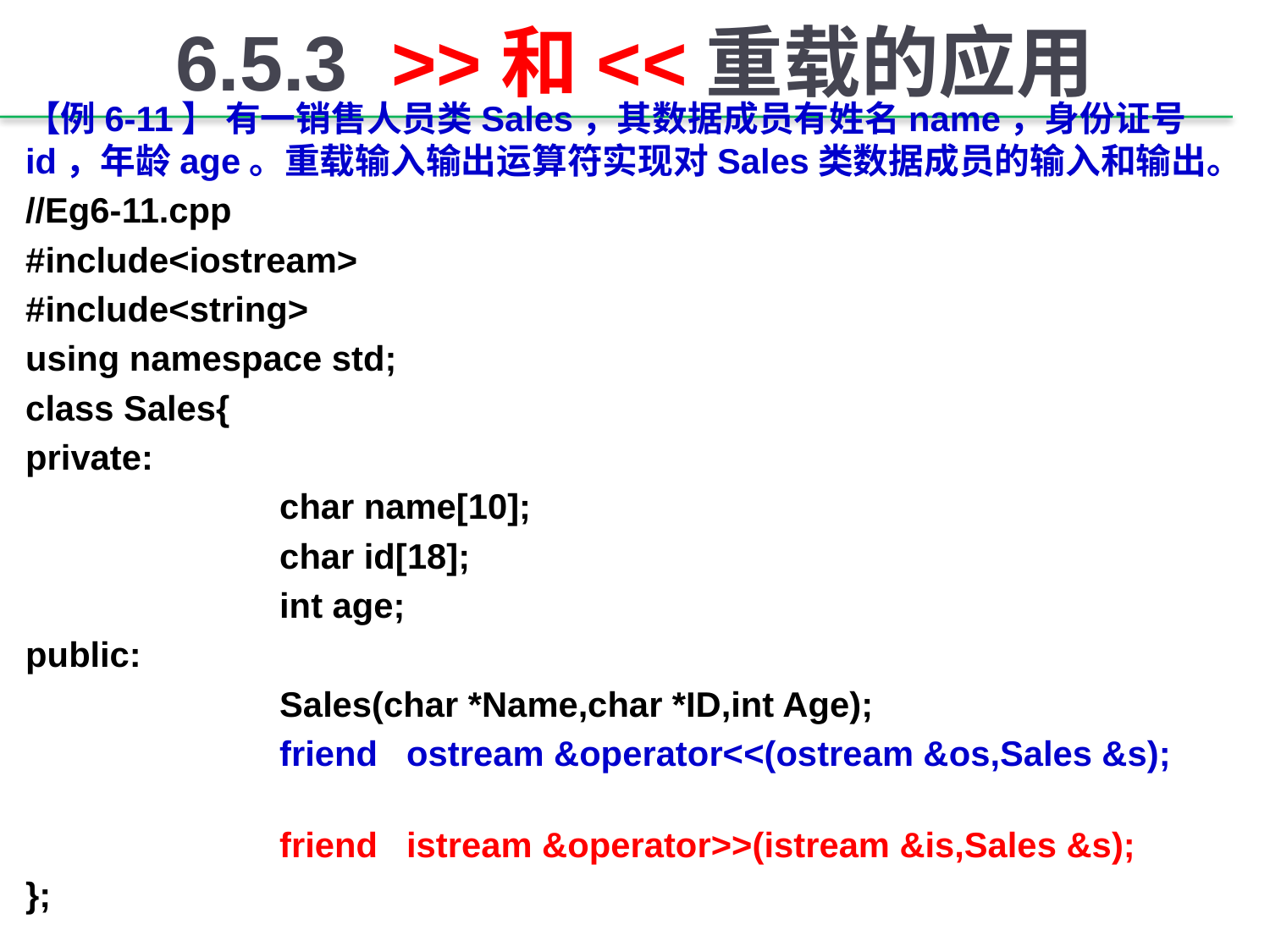

# 6.5.3  >>和<<重载的应用
【例6-11】 有一销售人员类Sales，其数据成员有姓名name，身份证号id，年龄age。重载输入输出运算符实现对Sales类数据成员的输入和输出。
//Eg6-11.cpp
#include<iostream>
#include<string>
using namespace std;
class Sales{
private:
		char name[10];
		char id[18];
		int age;
public:
		Sales(char *Name,char *ID,int Age);
		friend	ostream &operator<<(ostream &os,Sales &s);
		friend	istream &operator>>(istream &is,Sales &s);
};